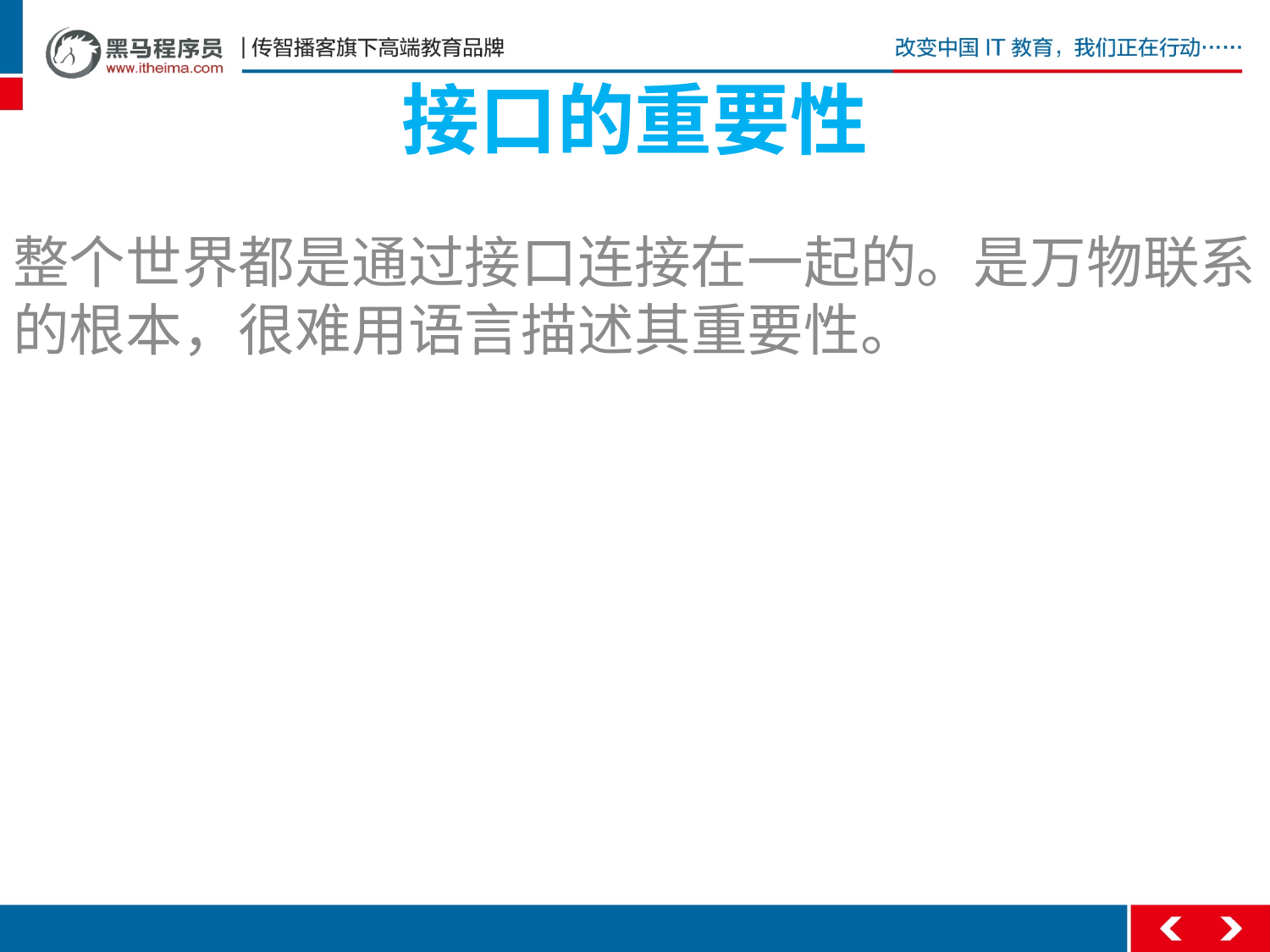

# 接口的重要性
整个世界都是通过接口连接在一起的。是万物联系的根本，很难用语言描述其重要性。